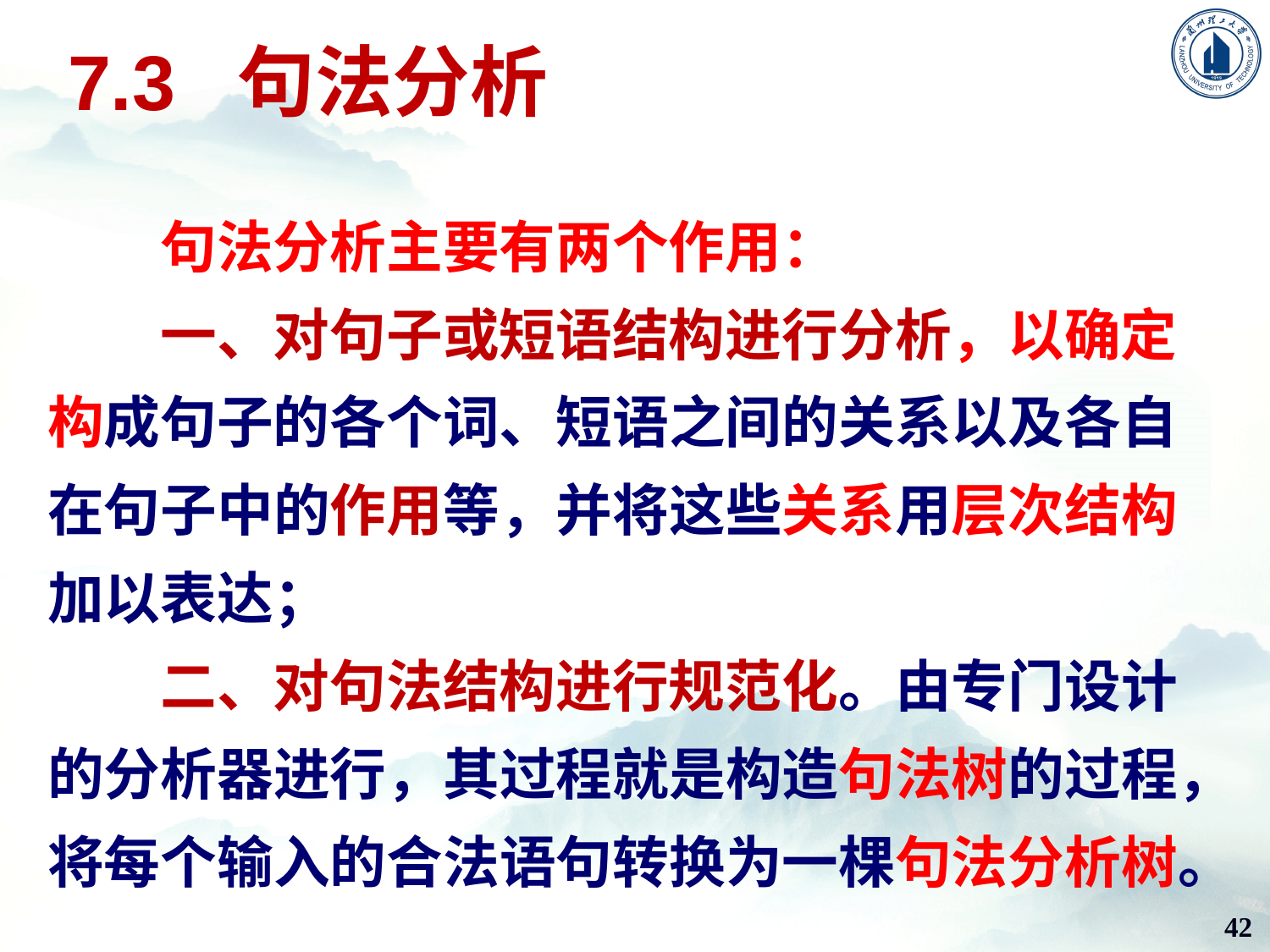

# 7.3  句法分析
句法分析主要有两个作用：
一、对句子或短语结构进行分析，以确定构成句子的各个词、短语之间的关系以及各自在句子中的作用等，并将这些关系用层次结构加以表达；
二、对句法结构进行规范化。由专门设计的分析器进行，其过程就是构造句法树的过程，将每个输入的合法语句转换为一棵句法分析树。
42